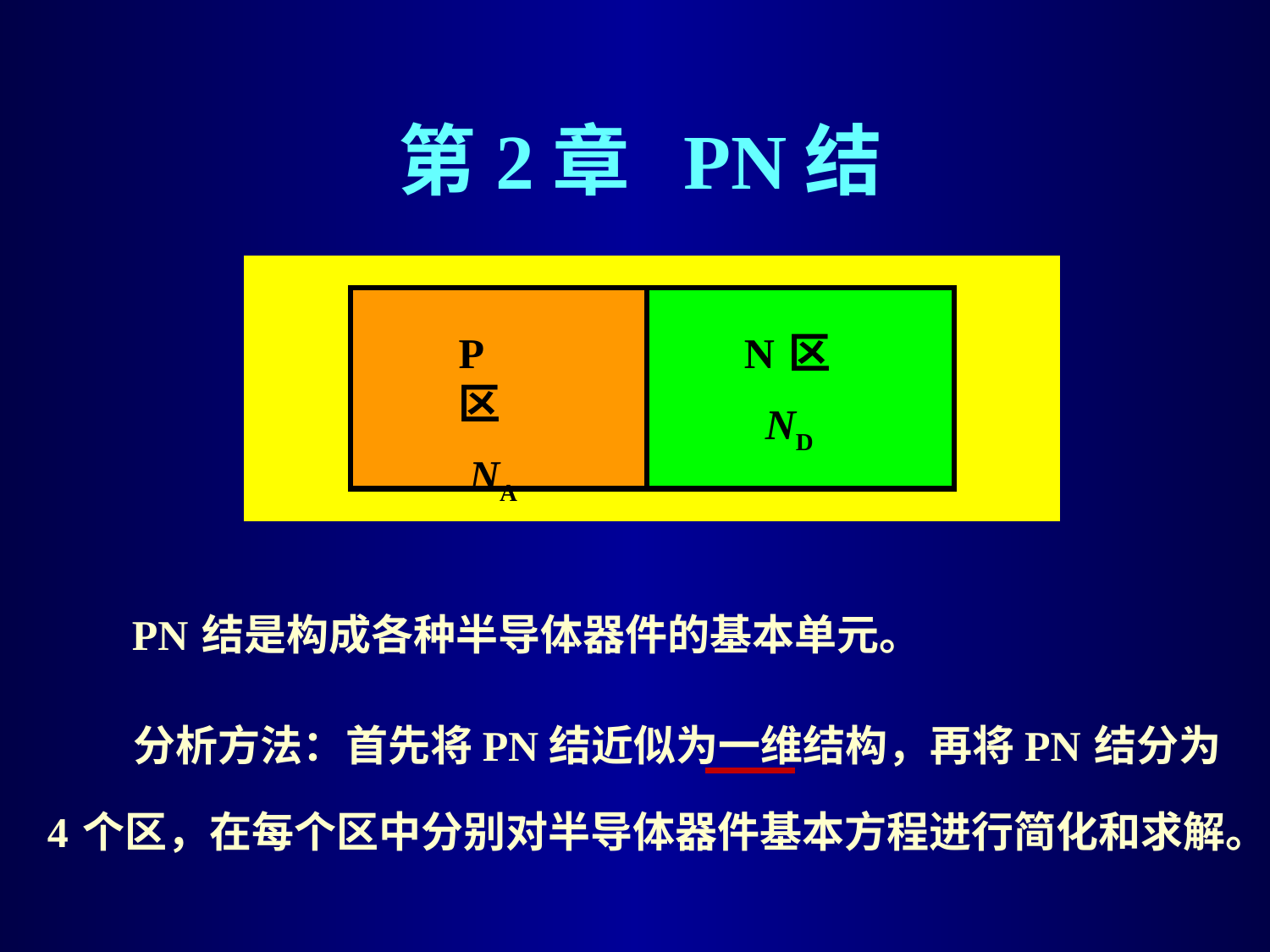

第 2 章  PN 结

P 区
 NA
N 区
  ND
        PN 结是构成各种半导体器件的基本单元。
        分析方法：首先将PN结近似为一维结构，再将PN 结分为 4 个区，在每个区中分别对半导体器件基本方程进行简化和求解。